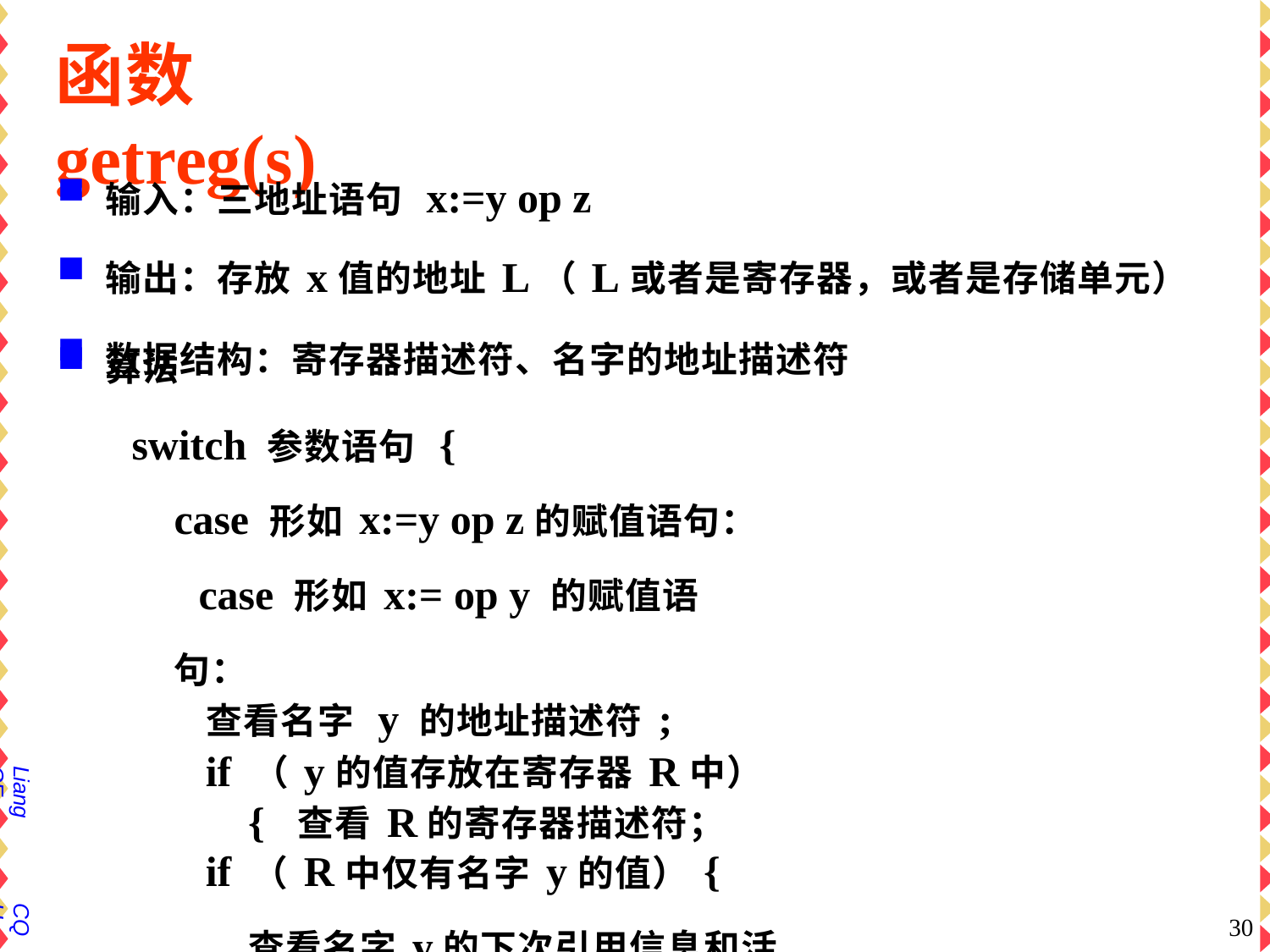

# 函数getreg(s)
输入：三地址语句 x:=y op z
输出：存放x值的地址L（L或者是寄存器，或者是存储单元）
数据结构：寄存器描述符、名字的地址描述符
算法
switch 参数语句 {
case 形如x:=y op z的赋值语句：  case 形如x:= op y 的赋值语句：
查看名字 y 的地址描述符;
if （y的值存放在寄存器R中）{  查看R的寄存器描述符；
if （R中仅有名字y的值）{
查看名字y的下次引用信息和活跃信息;
if （名字y无下次引用，且非活跃）return R;
}
}
Liang GE
CQU
30